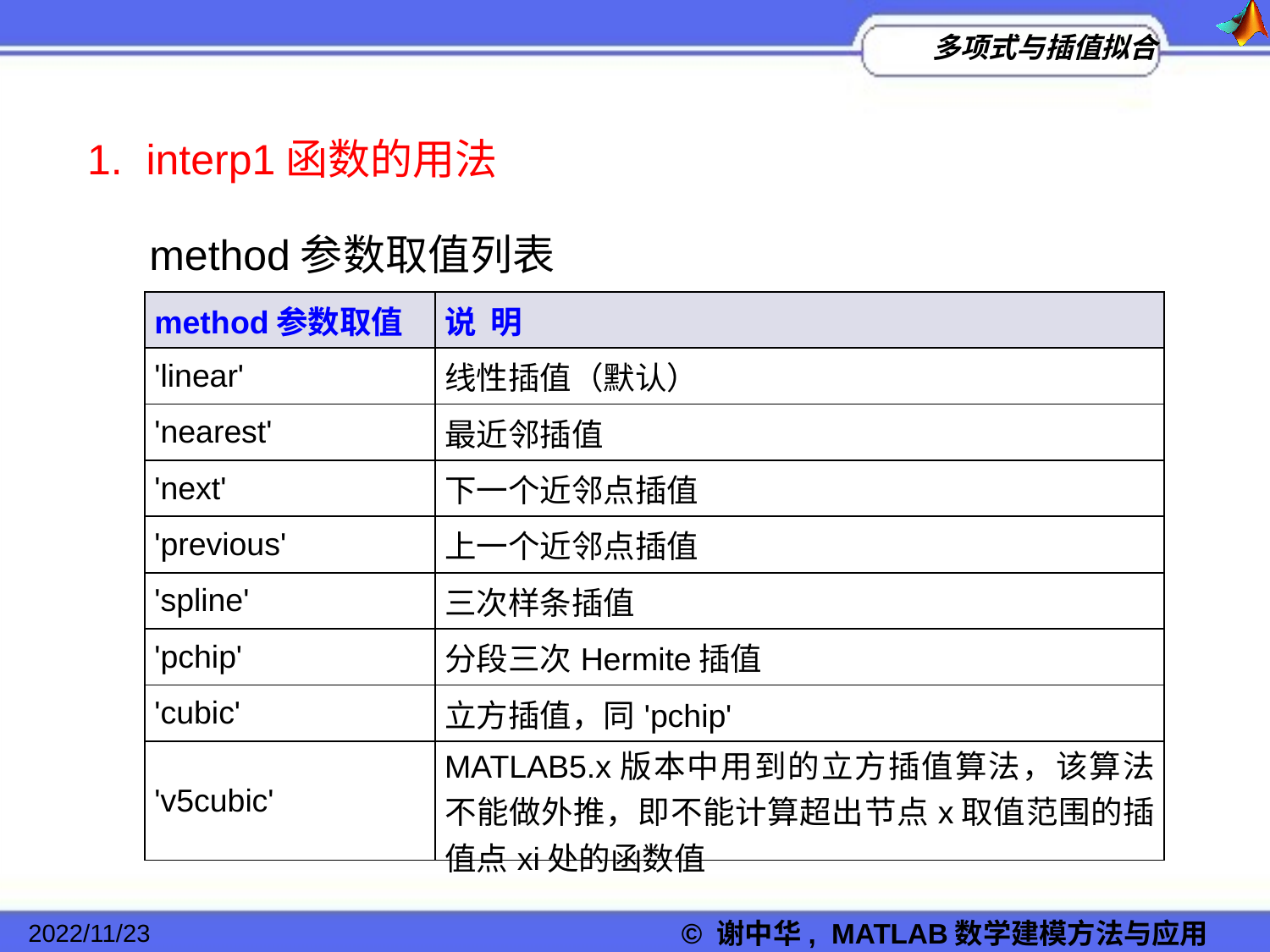

1.  interp1函数的用法
 method参数取值列表
| method参数取值 | 说 明 |
| --- | --- |
| 'linear' | 线性插值（默认） |
| 'nearest' | 最近邻插值 |
| 'next' | 下一个近邻点插值 |
| 'previous' | 上一个近邻点插值 |
| 'spline' | 三次样条插值 |
| 'pchip' | 分段三次Hermite插值 |
| 'cubic' | 立方插值，同'pchip' |
| 'v5cubic' | MATLAB5.x版本中用到的立方插值算法，该算法不能做外推，即不能计算超出节点x取值范围的插值点xi处的函数值 |
© 谢中华,  MATLAB数学建模方法与应用
2022/11/23